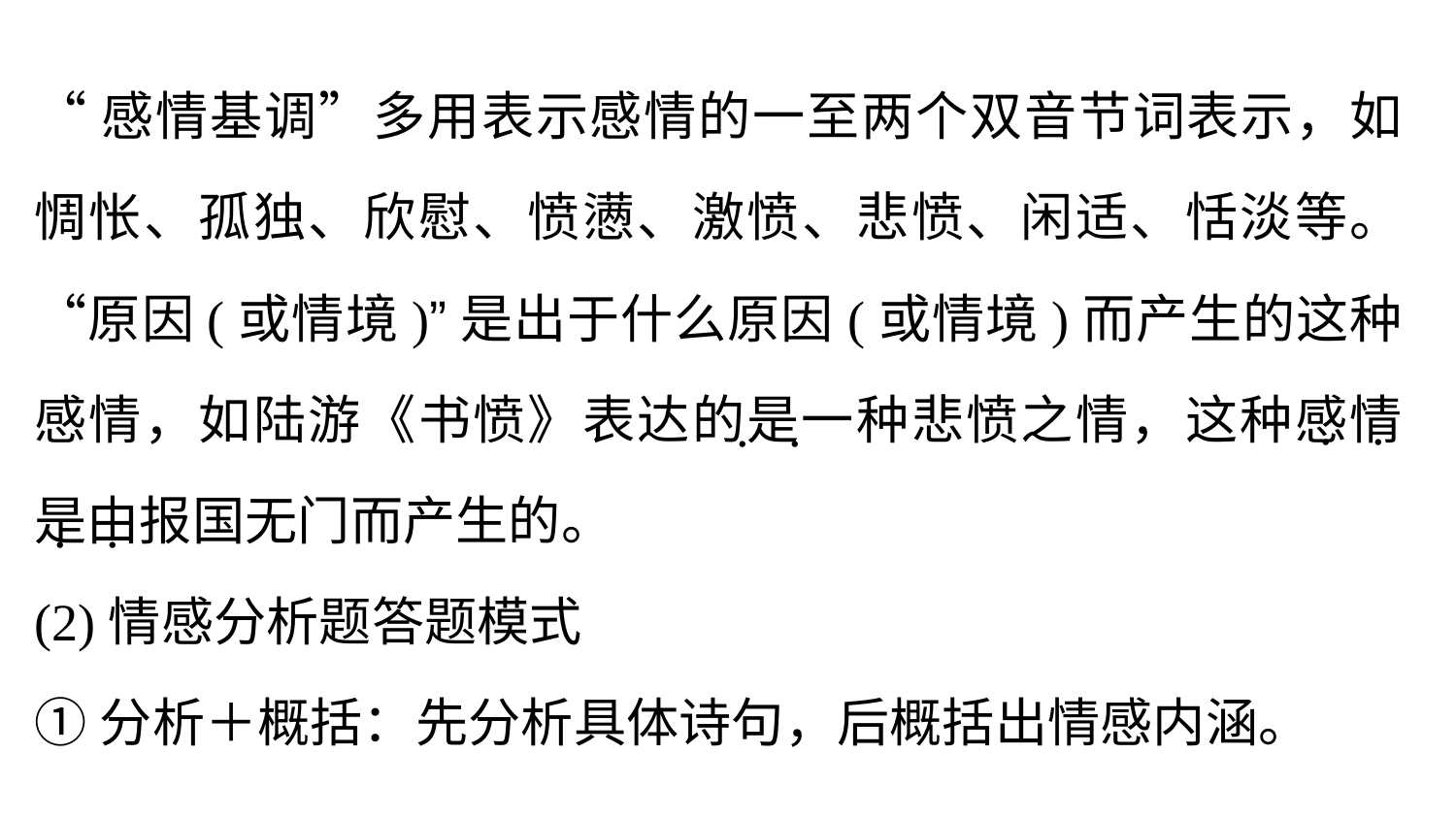

“感情基调”多用表示感情的一至两个双音节词表示，如惆怅、孤独、欣慰、愤懑、激愤、悲愤、闲适、恬淡等。“原因(或情境)”是出于什么原因(或情境)而产生的这种感情，如陆游《书愤》表达的是一种悲愤之情，这种感情是由报国无门而产生的。
(2)情感分析题答题模式
①分析＋概括：先分析具体诗句，后概括出情感内涵。
.   .
.   .
.   .